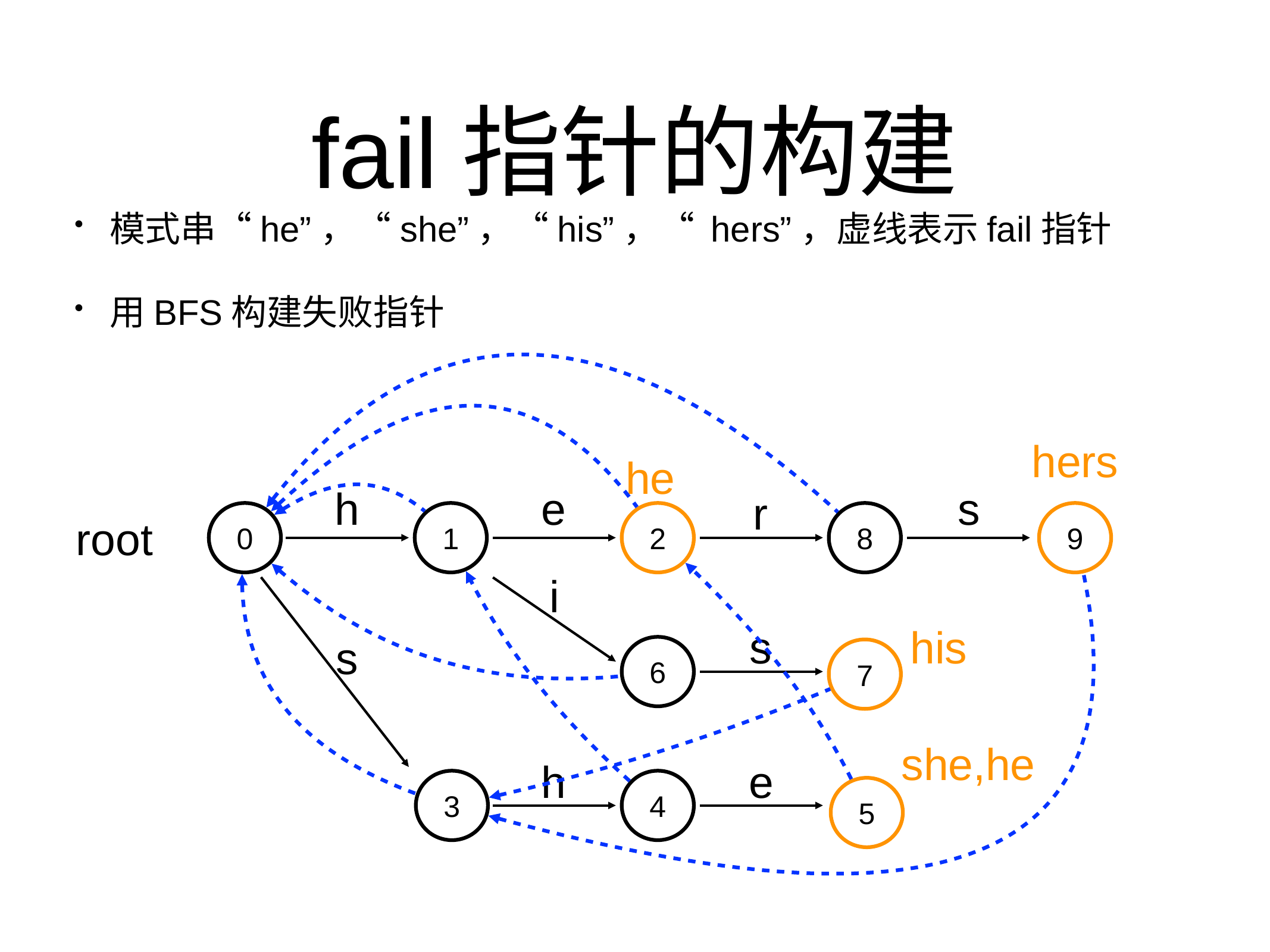

# fail指针的构建
模式串“he”，“she”，“his”，“ hers”，虚线表示fail指针
用BFS构建失败指针

hers
he
e
h
s
r

0

1

2

8

9
root

i

s
his
s

6

7

she,he
h
e

3

4

5